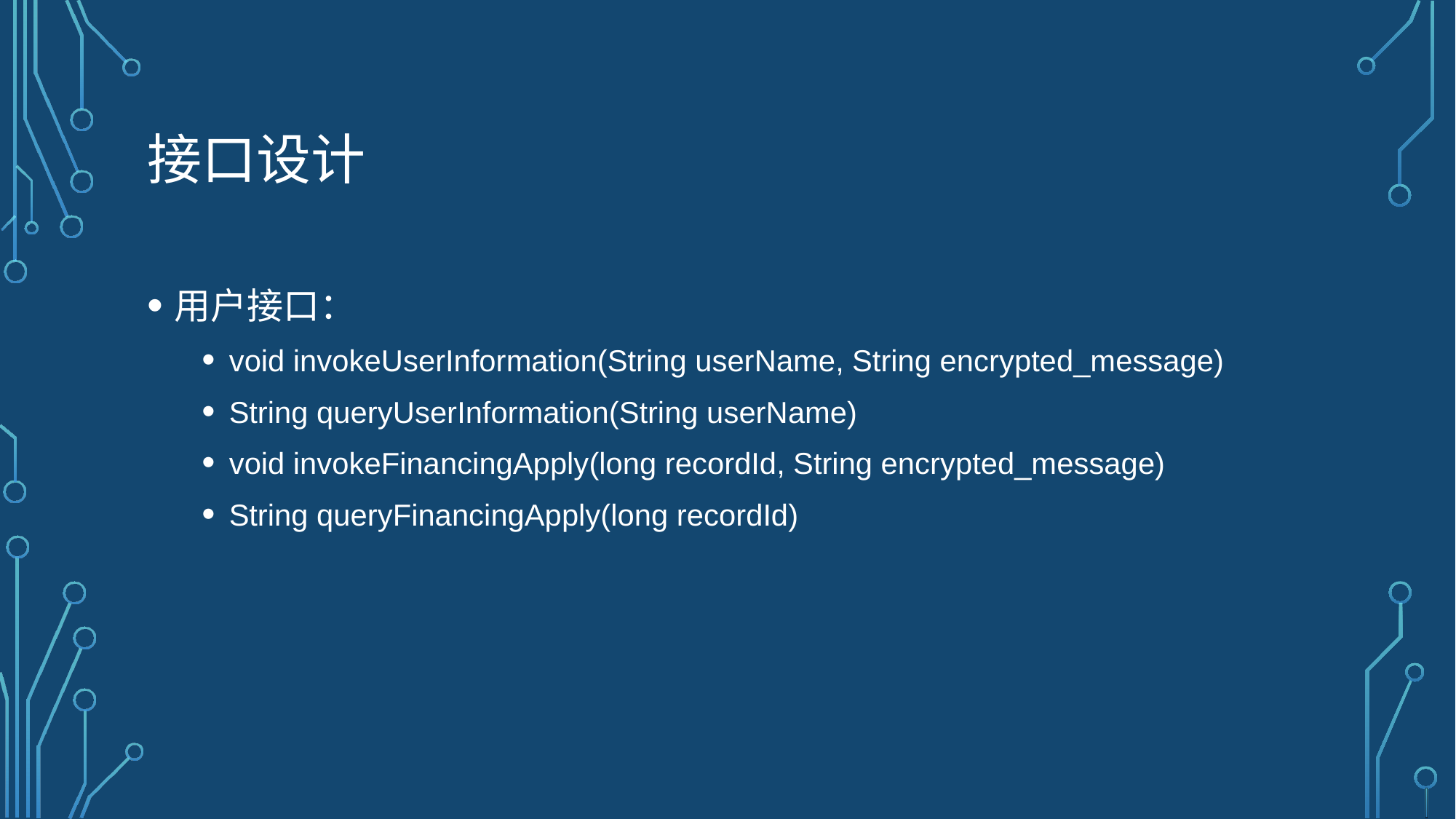

# 接口设计
用户接口：
void invokeUserInformation(String userName, String encrypted_message)
String queryUserInformation(String userName)
void invokeFinancingApply(long recordId, String encrypted_message)
String queryFinancingApply(long recordId)